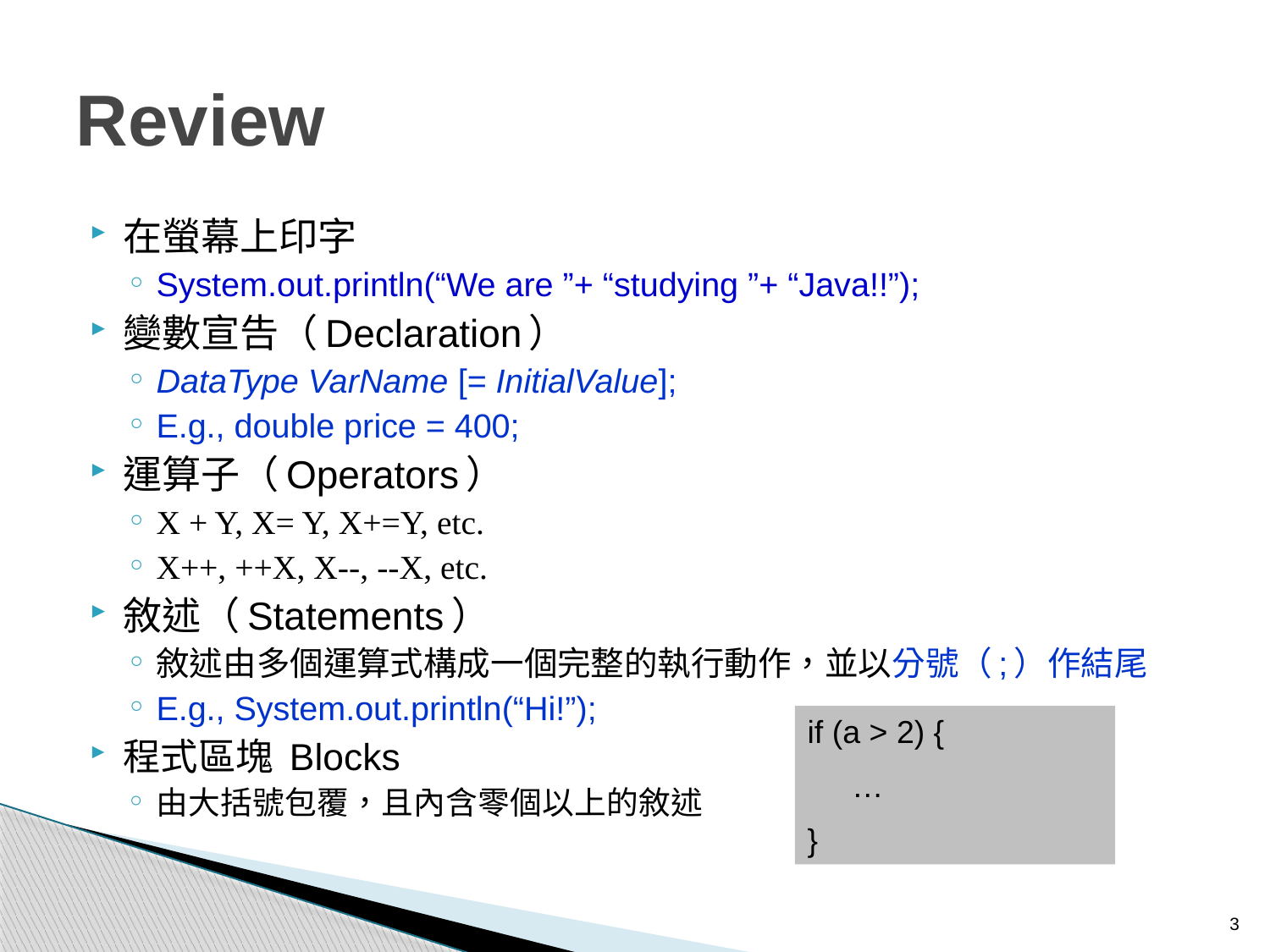

# Review
在螢幕上印字
System.out.println(“We are ”+ “studying ”+ “Java!!”);
變數宣告（Declaration）
DataType VarName [= InitialValue];
E.g., double price = 400;
運算子（Operators）
X + Y, X= Y, X+=Y, etc.
X++, ++X, X--, --X, etc.
敘述（Statements）
敘述由多個運算式構成一個完整的執行動作，並以分號（;）作結尾
E.g., System.out.println(“Hi!”);
程式區塊 Blocks
由大括號包覆，且內含零個以上的敘述

if (a > 2) {
     …
}
3